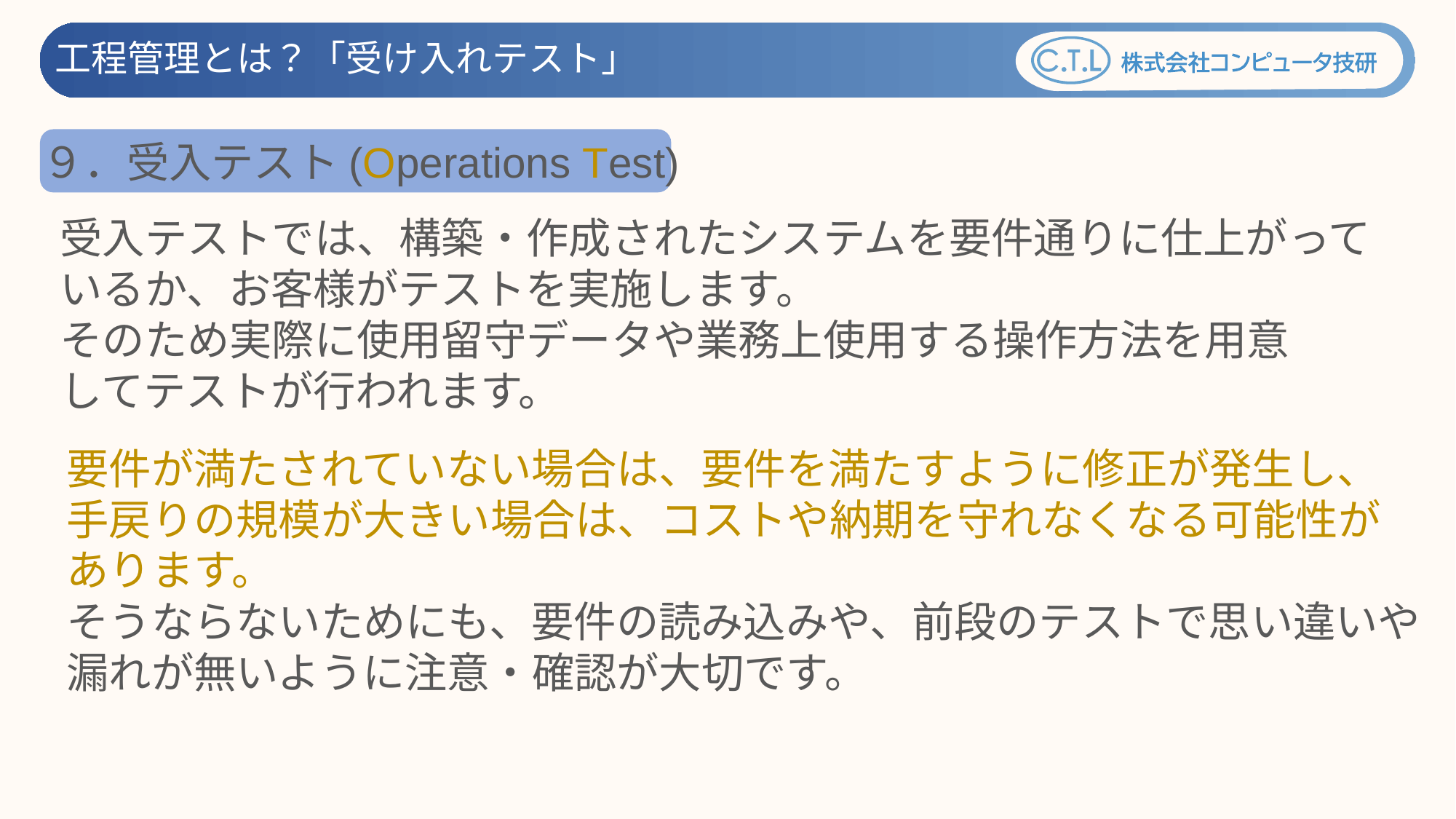

工程管理とは？「受け入れテスト」

９．受入テスト(Operations Test)
受入テストでは、構築・作成されたシステムを要件通りに仕上がって
いるか、お客様がテストを実施します。
そのため実際に使用留守データや業務上使用する操作方法を用意
してテストが行われます。
要件が満たされていない場合は、要件を満たすように修正が発生し、
手戻りの規模が大きい場合は、コストや納期を守れなくなる可能性が
あります。
そうならないためにも、要件の読み込みや、前段のテストで思い違いや
漏れが無いように注意・確認が大切です。